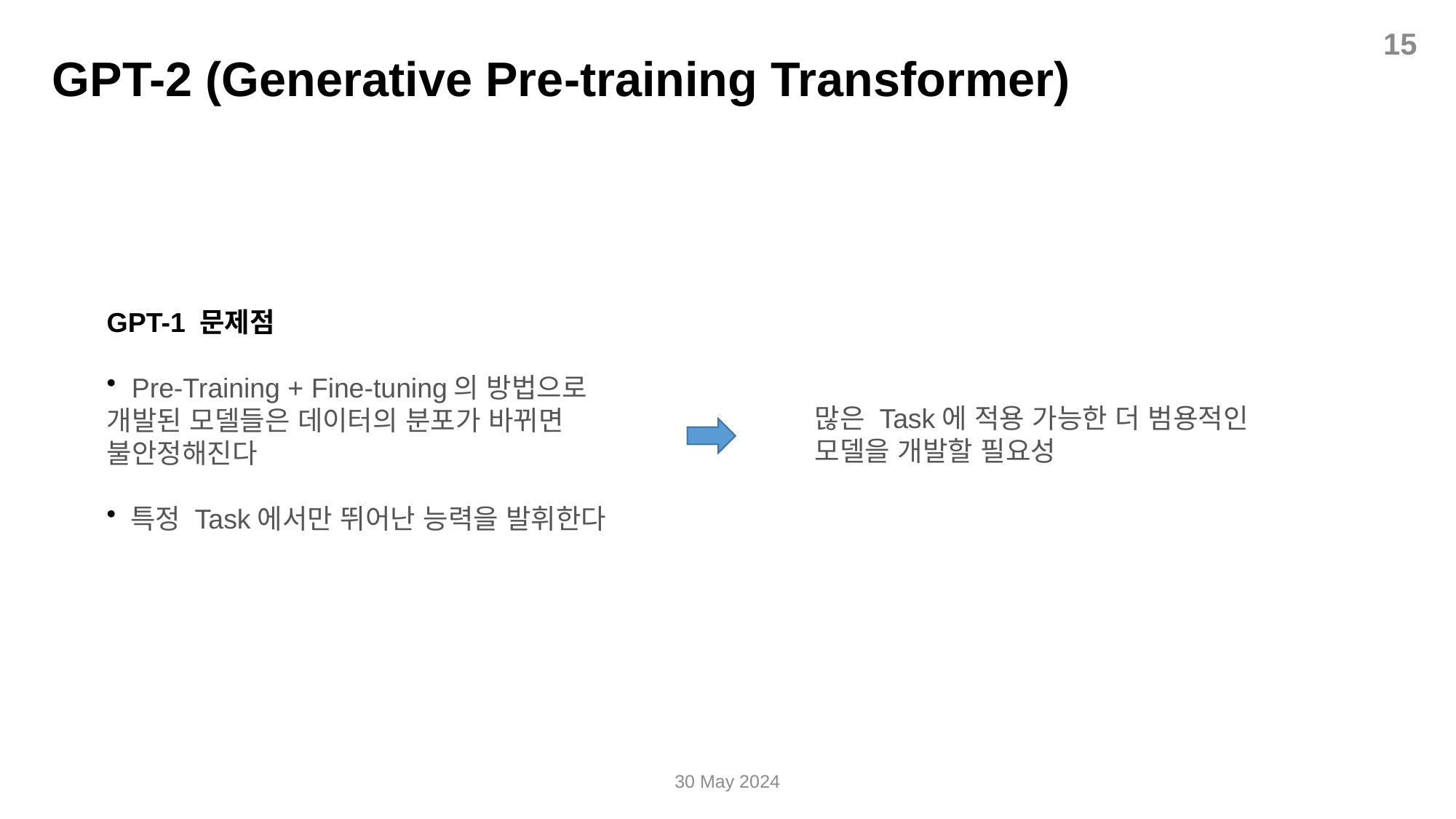

15
GPT-2 (Generative Pre-training Transformer)
GPT-1 문제점

  Pre-Training + Fine-tuning의 방법으로 개발된 모델들은 데이터의 분포가 바뀌면 불안정해진다

 특정 Task에서만 뛰어난 능력을 발휘한다

많은 Task에 적용 가능한 더 범용적인 모델을 개발할 필요성

30 May 2024